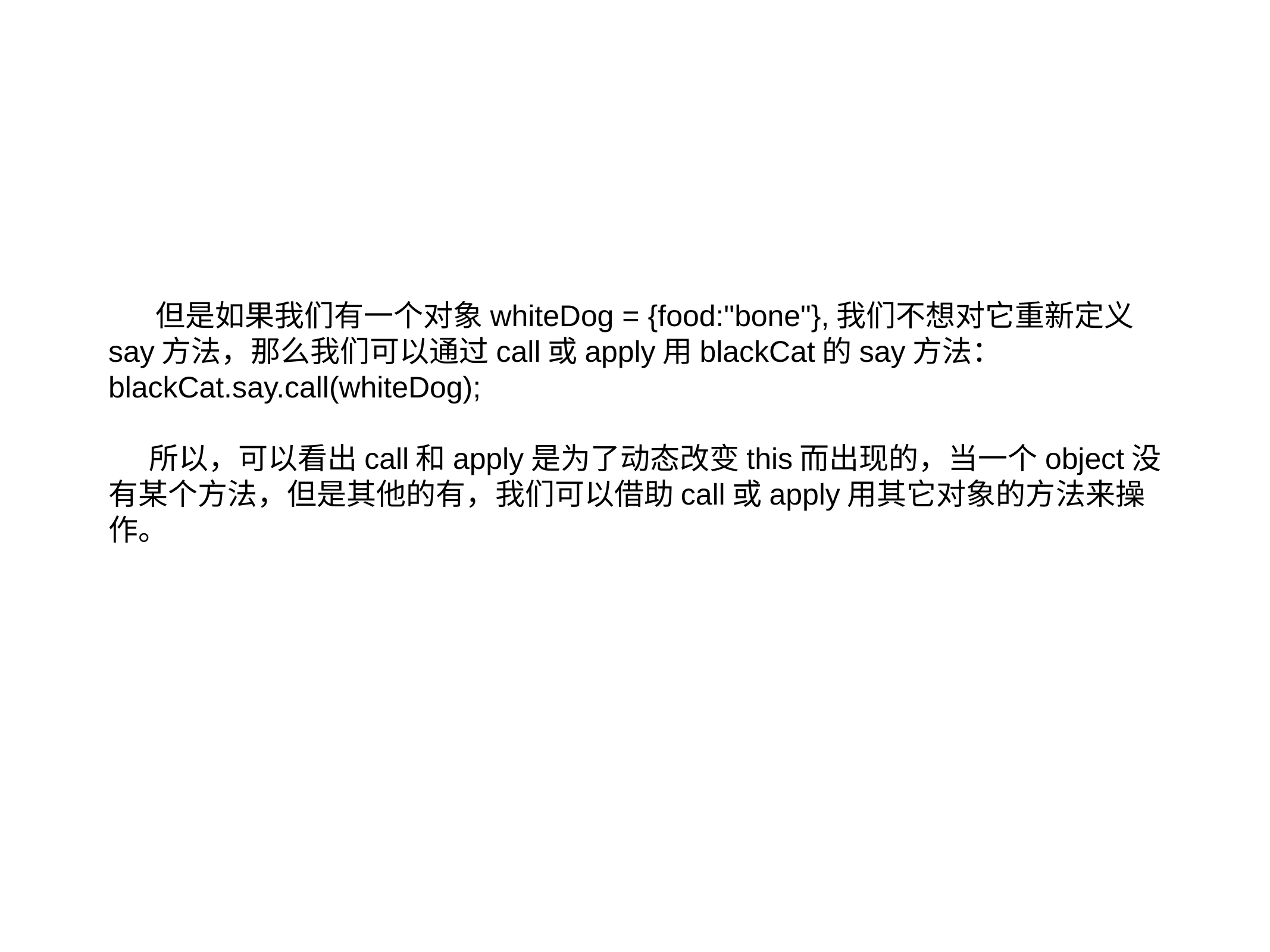

但是如果我们有一个对象whiteDog = {food:"bone"},我们不想对它重新定义say方法，那么我们可以通过call或apply用blackCat的say方法：blackCat.say.call(whiteDog);

     所以，可以看出call和apply是为了动态改变this而出现的，当一个object没有某个方法，但是其他的有，我们可以借助call或apply用其它对象的方法来操作。